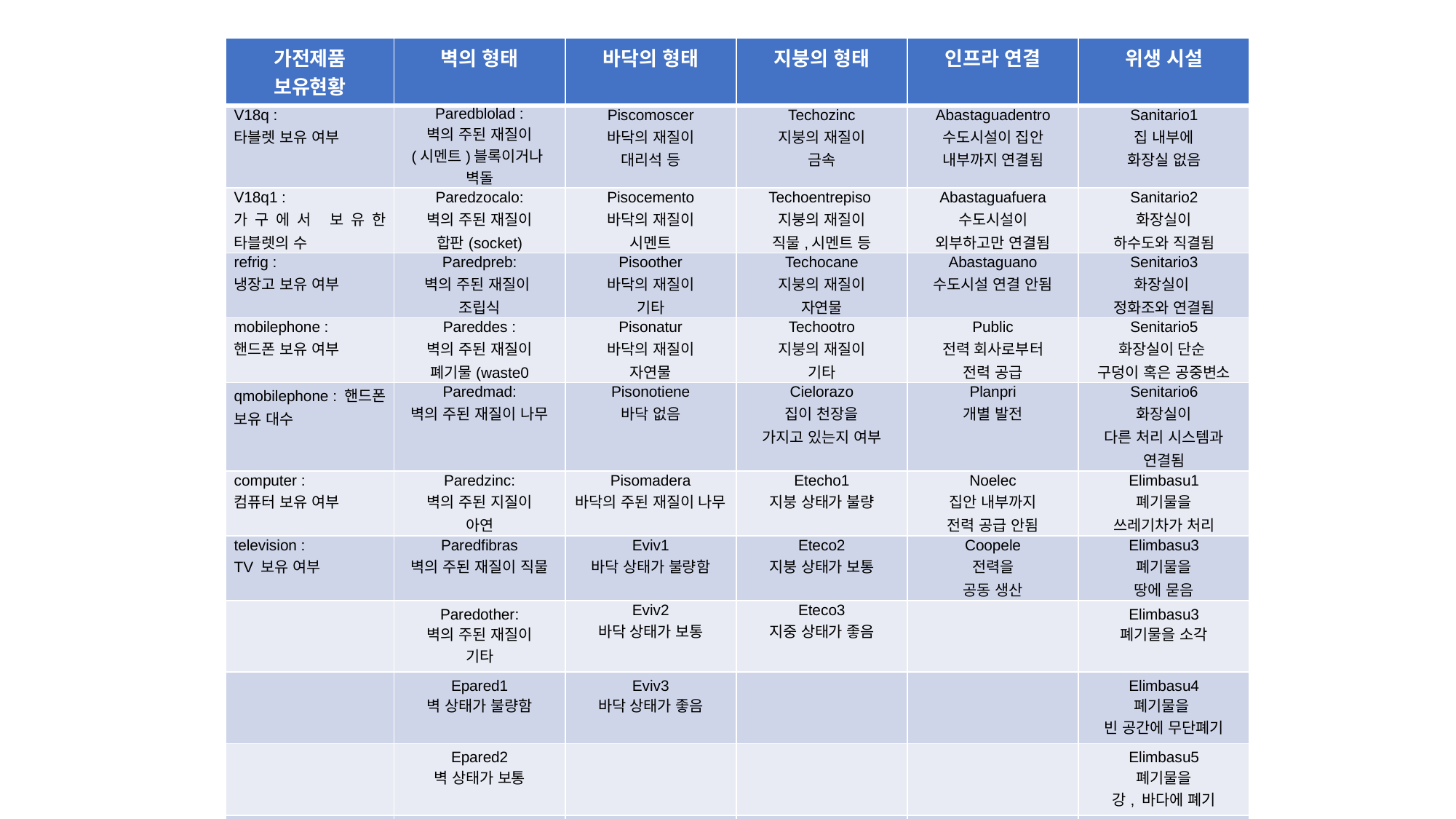

| 가전제품 보유현황 | 벽의 형태 | 바닥의 형태 | 지붕의 형태 | 인프라 연결 | 위생 시설 |
| --- | --- | --- | --- | --- | --- |
| V18q : 타블렛 보유 여부 | Paredblolad : 벽의 주된 재질이 (시멘트)블록이거나 벽돌 | Piscomoscer 바닥의 재질이 대리석 등 | Techozinc 지붕의 재질이 금속 | Abastaguadentro 수도시설이 집안 내부까지 연결됨 | Sanitario1 집 내부에 화장실 없음 |
| V18q1 : 가구에서 보유한 타블렛의 수 | Paredzocalo: 벽의 주된 재질이 합판(socket) | Pisocemento 바닥의 재질이 시멘트 | Techoentrepiso 지붕의 재질이 직물,시멘트 등 | Abastaguafuera 수도시설이 외부하고만 연결됨 | Sanitario2 화장실이 하수도와 직결됨 |
| refrig : 냉장고 보유 여부 | Paredpreb: 벽의 주된 재질이 조립식 | Pisoother 바닥의 재질이 기타 | Techocane 지붕의 재질이 자연물 | Abastaguano 수도시설 연결 안됨 | Senitario3 화장실이 정화조와 연결됨 |
| mobilephone : 핸드폰 보유 여부 | Pareddes : 벽의 주된 재질이 폐기물(waste0 | Pisonatur 바닥의 재질이 자연물 | Techootro 지붕의 재질이 기타 | Public 전력 회사로부터 전력 공급 | Senitario5 화장실이 단순 구덩이 혹은 공중변소 |
| qmobilephone : 핸드폰 보유 대수 | Paredmad: 벽의 주된 재질이 나무 | Pisonotiene 바닥 없음 | Cielorazo 집이 천장을 가지고 있는지 여부 | Planpri 개별 발전 | Senitario6 화장실이 다른 처리 시스템과 연결됨 |
| computer : 컴퓨터 보유 여부 | Paredzinc: 벽의 주된 지질이 아연 | Pisomadera 바닥의 주된 재질이 나무 | Etecho1 지붕 상태가 불량 | Noelec 집안 내부까지 전력 공급 안됨 | Elimbasu1 폐기물을 쓰레기차가 처리 |
| television : TV 보유 여부 | Paredfibras 벽의 주된 재질이 직물 | Eviv1 바닥 상태가 불량함 | Eteco2 지붕 상태가 보통 | Coopele 전력을 공동 생산 | Elimbasu3 폐기물을 땅에 묻음 |
|  | Paredother: 벽의 주된 재질이 기타 | Eviv2 바닥 상태가 보통 | Eteco3 지중 상태가 좋음 |  | Elimbasu3 폐기물을 소각 |
|  | Epared1 벽 상태가 불량함 | Eviv3 바닥 상태가 좋음 |  |  | Elimbasu4 폐기물을 빈 공간에 무단폐기 |
|  | Epared2 벽 상태가 보통 |  |  |  | Elimbasu5 폐기물을 강, 바다에 폐기 |
|  | Epared3: 벽 상태가 좋음 |  |  |  | Elimbasu6 폐기물을 기타 방법으로 처리 |